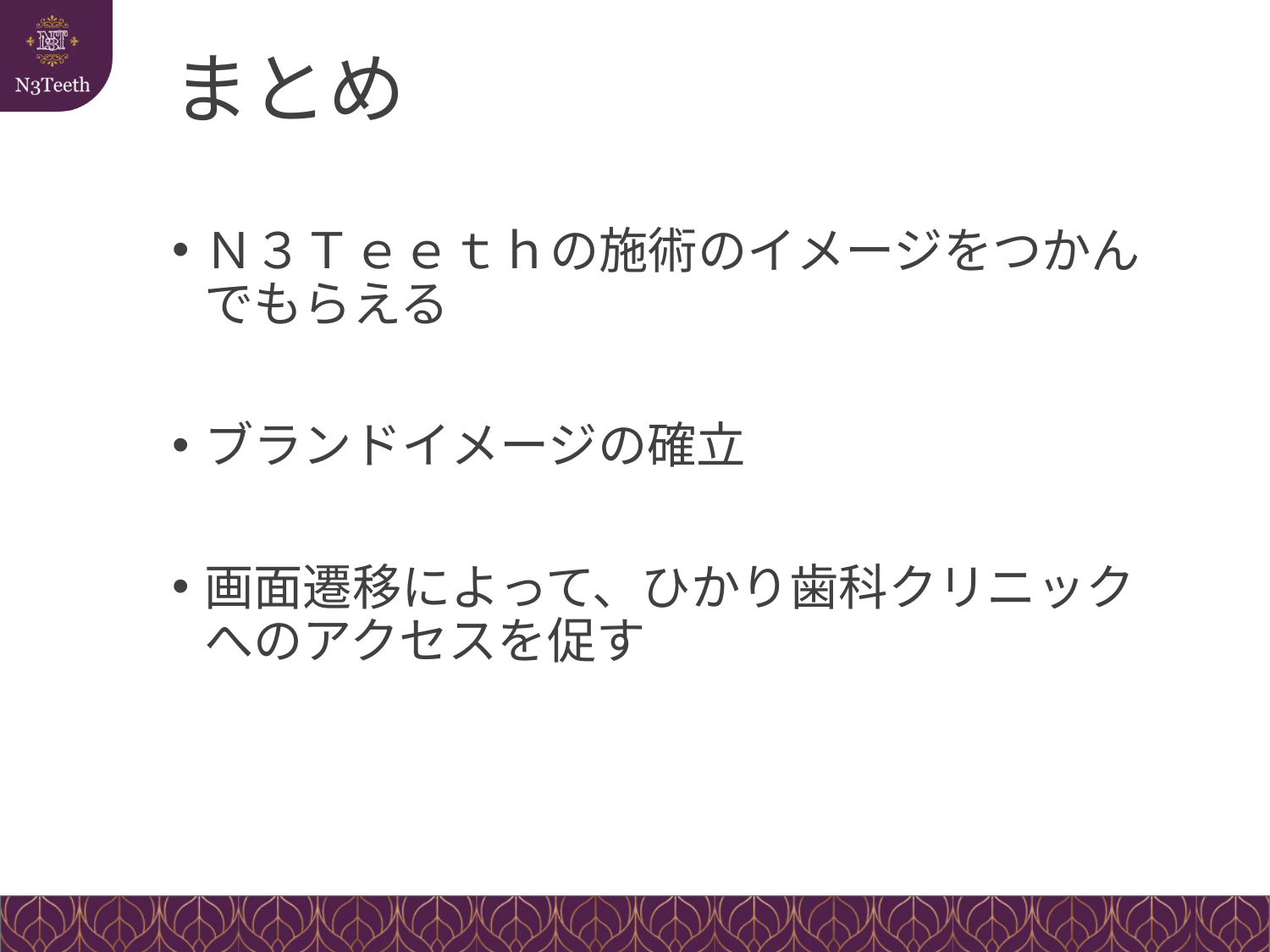

# まとめ
Ｎ３Ｔｅｅｔｈの施術のイメージをつかんでもらえる

ブランドイメージの確立

画面遷移によって、ひかり歯科クリニックへのアクセスを促す